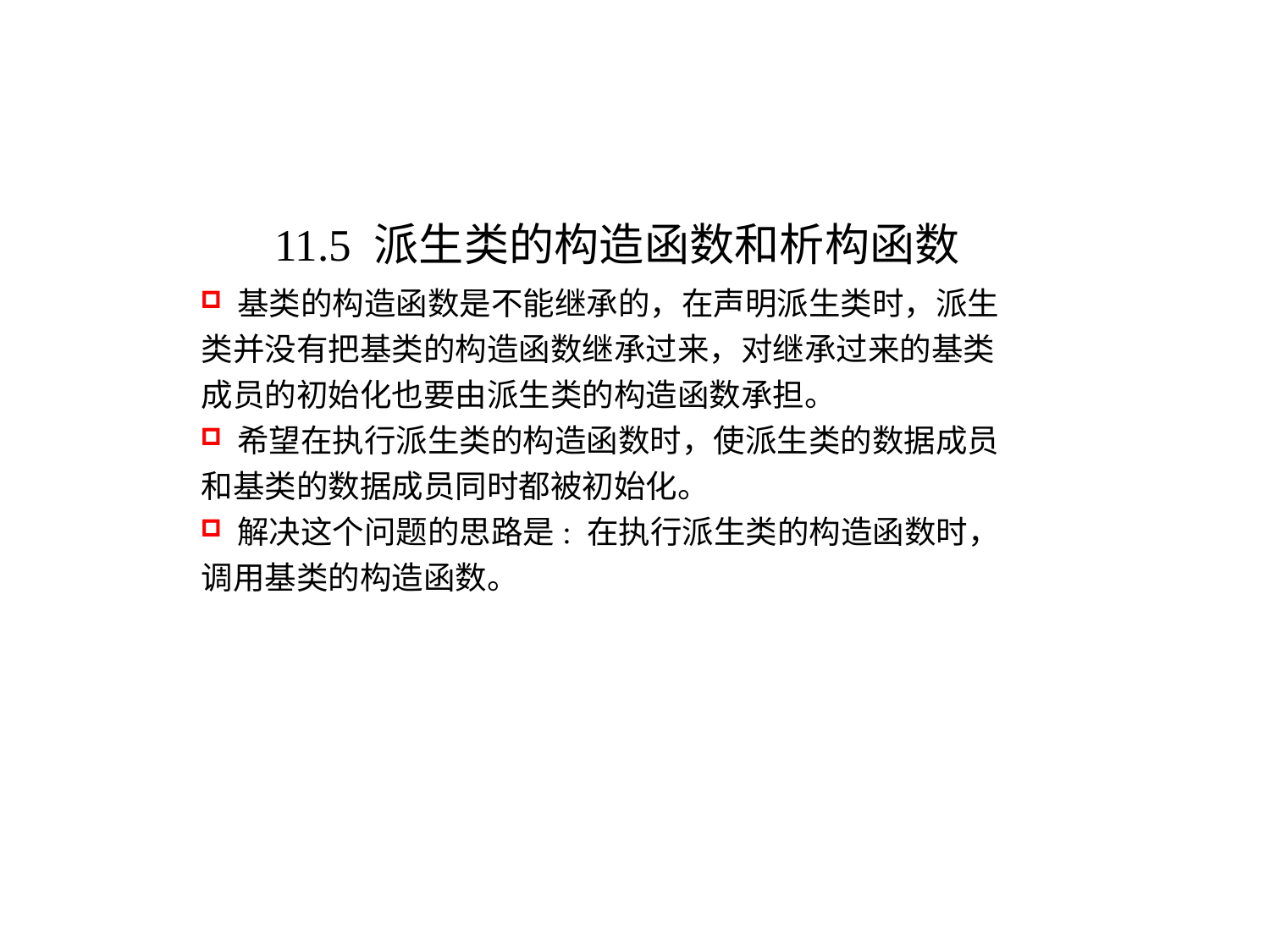

11.5 派生类的构造函数和析构函数
 基类的构造函数是不能继承的，在声明派生类时，派生类并没有把基类的构造函数继承过来，对继承过来的基类成员的初始化也要由派生类的构造函数承担。
 希望在执行派生类的构造函数时，使派生类的数据成员和基类的数据成员同时都被初始化。
 解决这个问题的思路是: 在执行派生类的构造函数时，调用基类的构造函数。